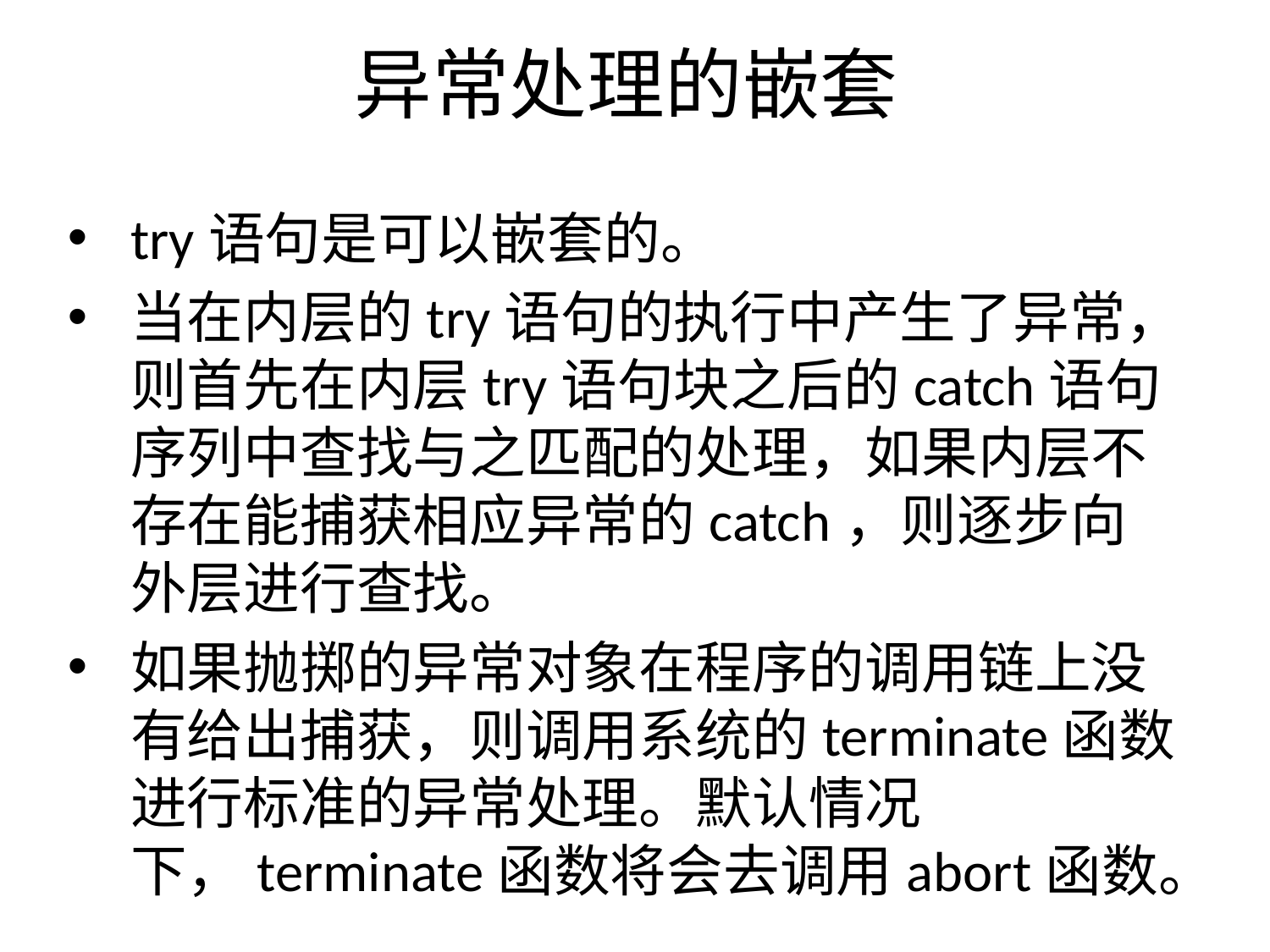

# 异常处理的嵌套
try语句是可以嵌套的。
当在内层的try语句的执行中产生了异常，则首先在内层try语句块之后的catch语句序列中查找与之匹配的处理，如果内层不存在能捕获相应异常的catch，则逐步向外层进行查找。
如果抛掷的异常对象在程序的调用链上没有给出捕获，则调用系统的terminate函数进行标准的异常处理。默认情况下，terminate函数将会去调用abort函数。